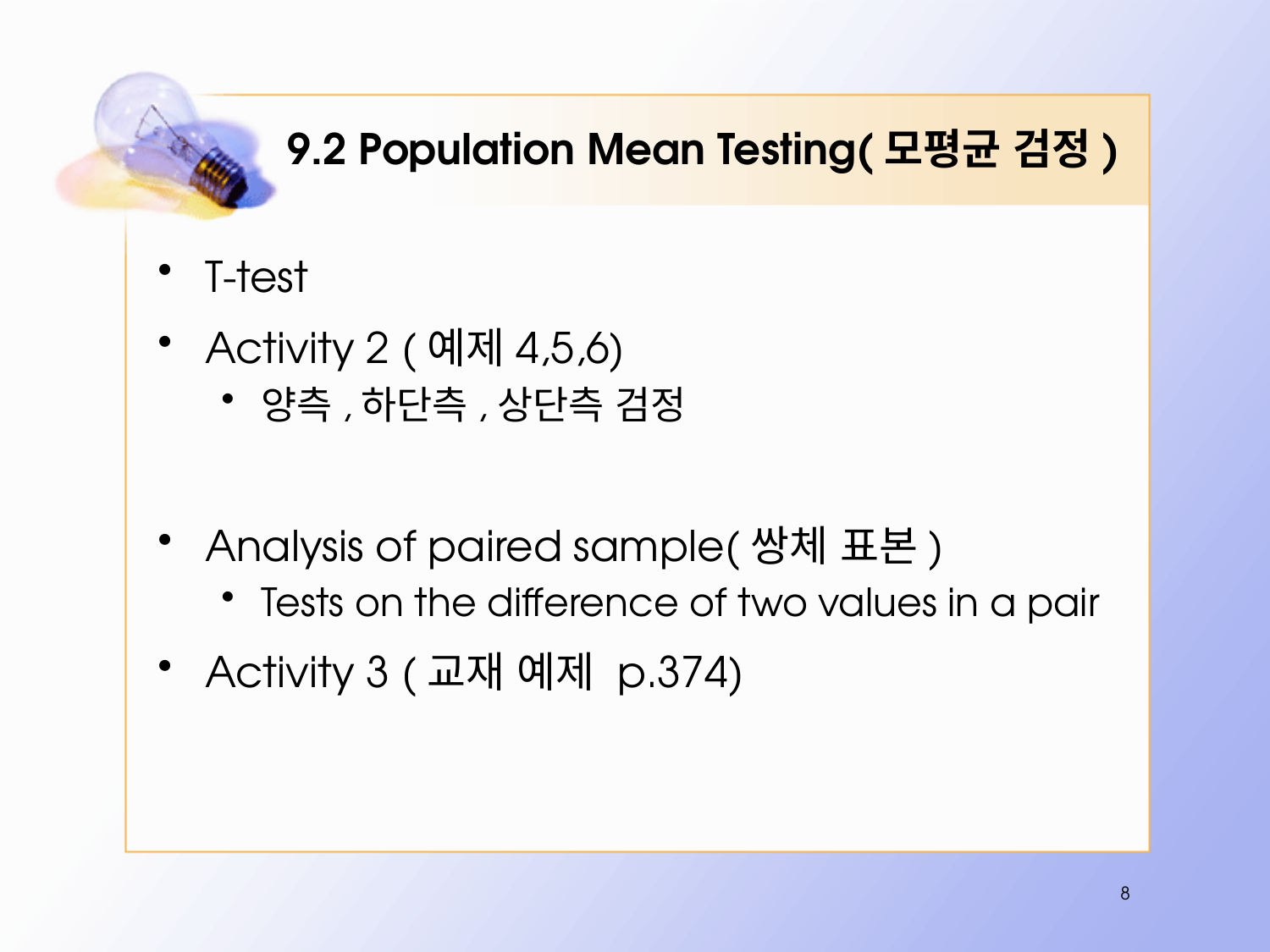

# 9.2 Population Mean Testing(모평균 검정)
T-test
Activity 2 (예제4,5,6)
양측,하단측,상단측 검정

Analysis of paired sample(쌍체 표본)
Tests on the difference of two values in a pair
Activity 3 (교재 예제 p.374)
8